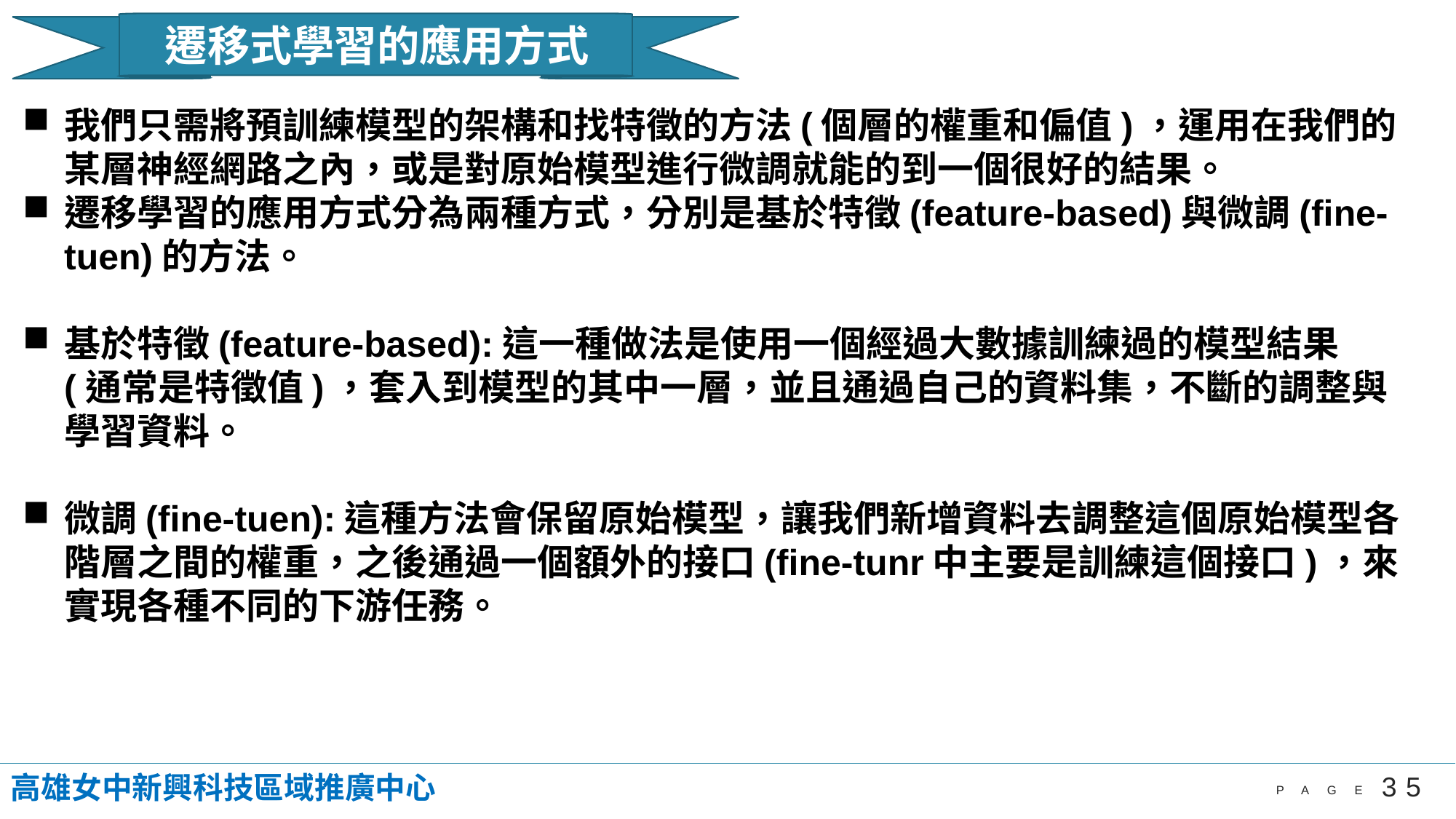

遷移式學習的應用方式
我們只需將預訓練模型的架構和找特徵的方法(個層的權重和偏值)，運用在我們的某層神經網路之內，或是對原始模型進行微調就能的到一個很好的結果。
遷移學習的應用方式分為兩種方式，分別是基於特徵(feature-based)與微調(fine-tuen)的方法。

基於特徵(feature-based):這一種做法是使用一個經過大數據訓練過的模型結果(通常是特徵值)，套入到模型的其中一層，並且通過自己的資料集，不斷的調整與學習資料。

微調(fine-tuen):這種方法會保留原始模型，讓我們新增資料去調整這個原始模型各階層之間的權重，之後通過一個額外的接口(fine-tunr中主要是訓練這個接口)，來實現各種不同的下游任務。
高雄女中新興科技區域推廣中心